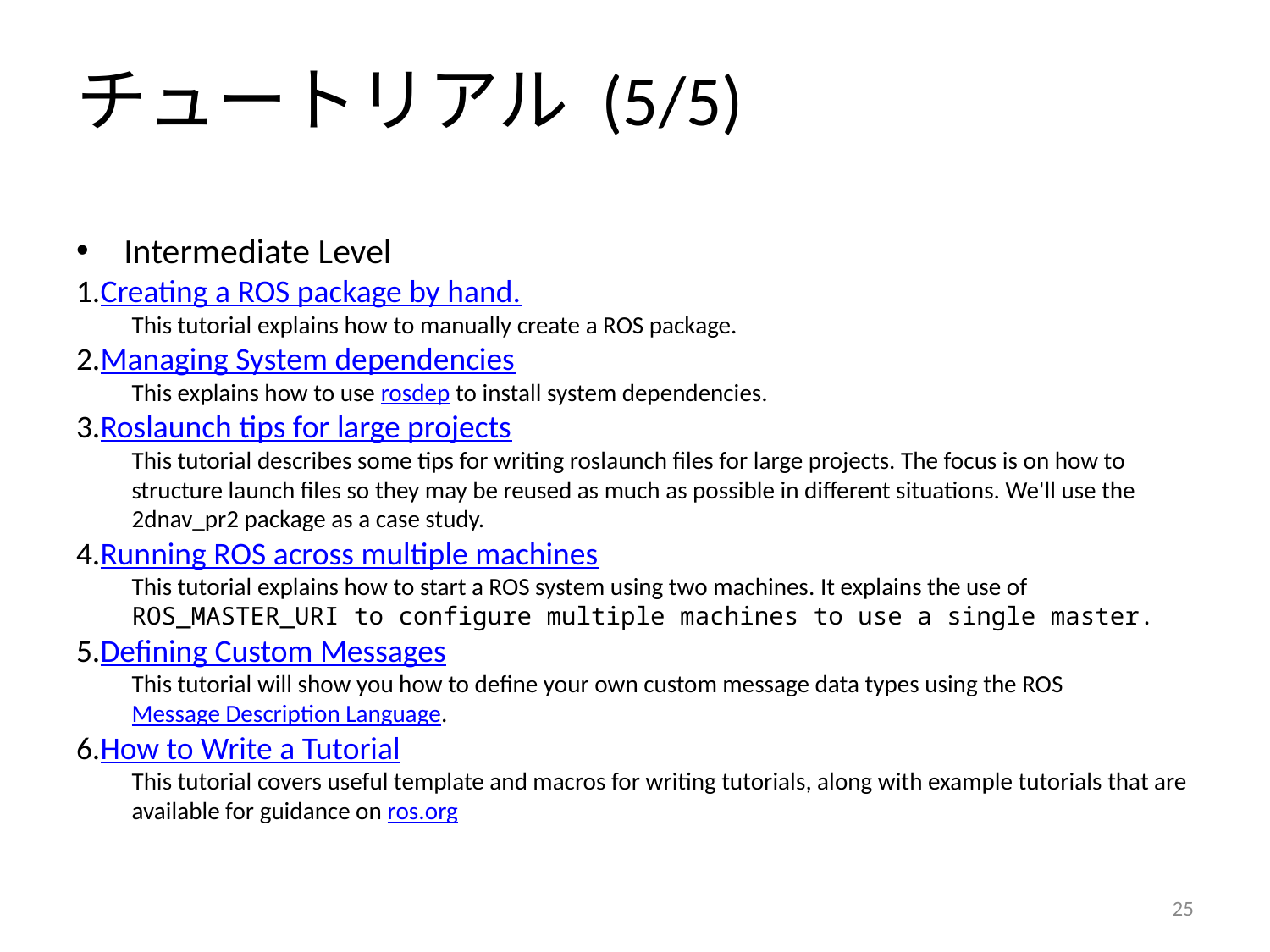

# チュートリアル (5/5)
Intermediate Level
Creating a ROS package by hand.
This tutorial explains how to manually create a ROS package.
Managing System dependencies
This explains how to use rosdep to install system dependencies.
Roslaunch tips for large projects
This tutorial describes some tips for writing roslaunch files for large projects. The focus is on how to structure launch files so they may be reused as much as possible in different situations. We'll use the 2dnav_pr2 package as a case study.
Running ROS across multiple machines
This tutorial explains how to start a ROS system using two machines. It explains the use of ROS_MASTER_URI to configure multiple machines to use a single master.
Defining Custom Messages
This tutorial will show you how to define your own custom message data types using the ROS Message Description Language.
How to Write a Tutorial
This tutorial covers useful template and macros for writing tutorials, along with example tutorials that are available for guidance on ros.org

25